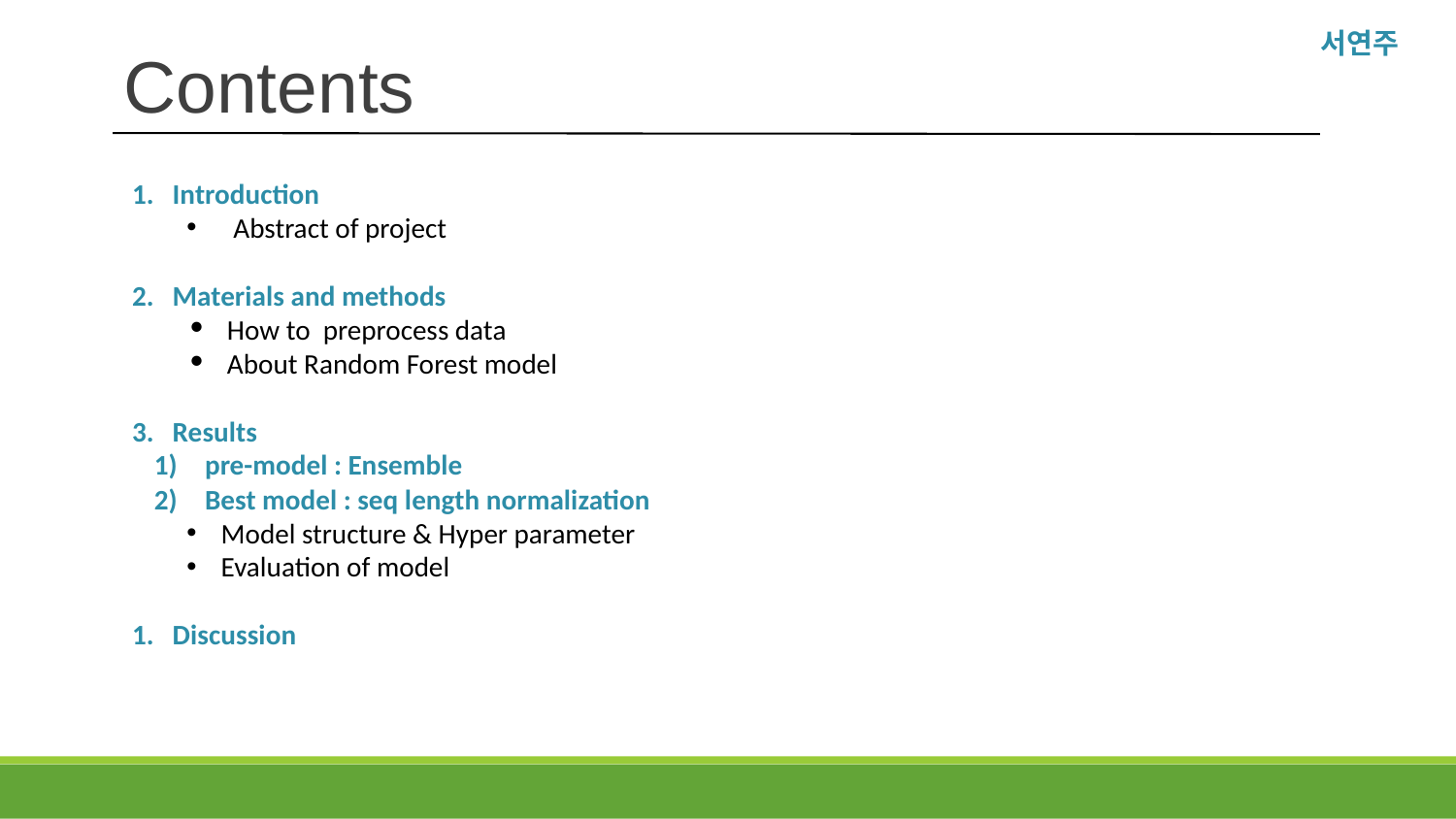

# Contents
서연주

Introduction
 Abstract of project

Materials and methods
How to  preprocess data
About Random Forest model

Results
pre-model : Ensemble
Best model : seq length normalization
Model structure & Hyper parameter
Evaluation of model

Discussion